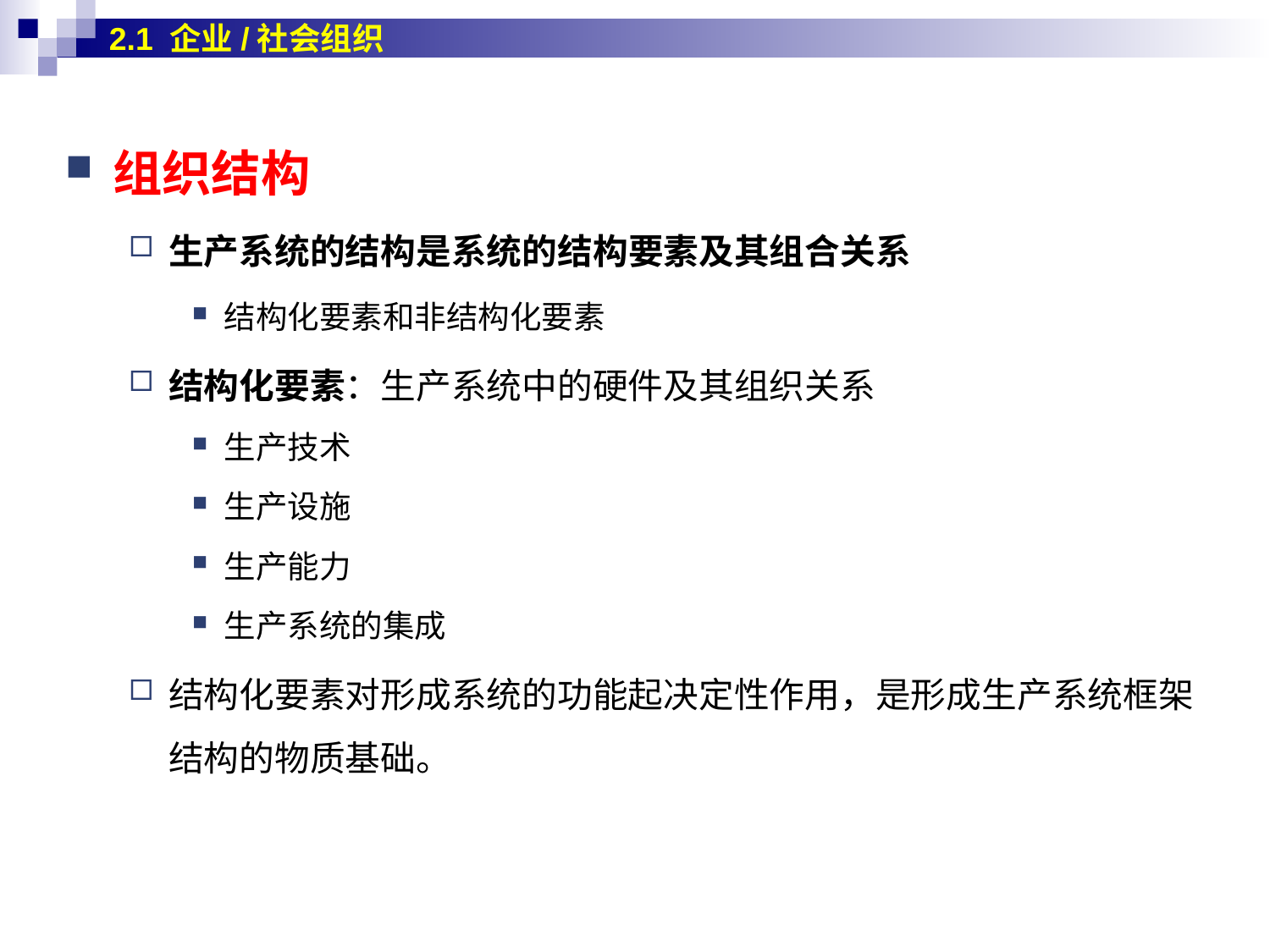

2.1 企业/社会组织
组织结构
生产系统的结构是系统的结构要素及其组合关系
结构化要素和非结构化要素
结构化要素：生产系统中的硬件及其组织关系
生产技术
生产设施
生产能力
生产系统的集成
结构化要素对形成系统的功能起决定性作用，是形成生产系统框架结构的物质基础。